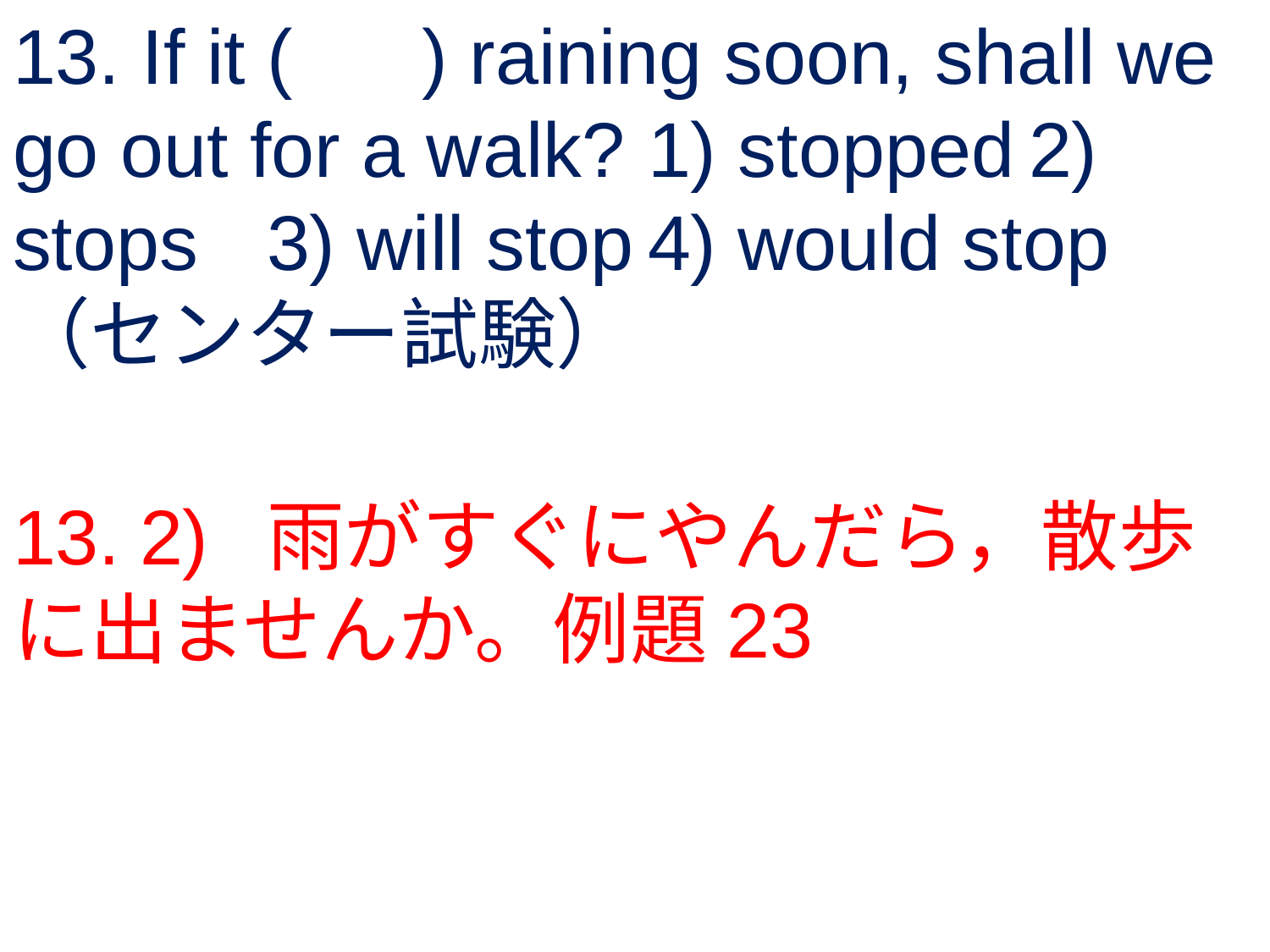

# 13. If it (      ) raining soon, shall we go out for a walk?	1) stopped	2) stops	3) will stop	4) would stop	（センター試験）
13.	2) 	雨がすぐにやんだら，散歩に出ませんか。例題23